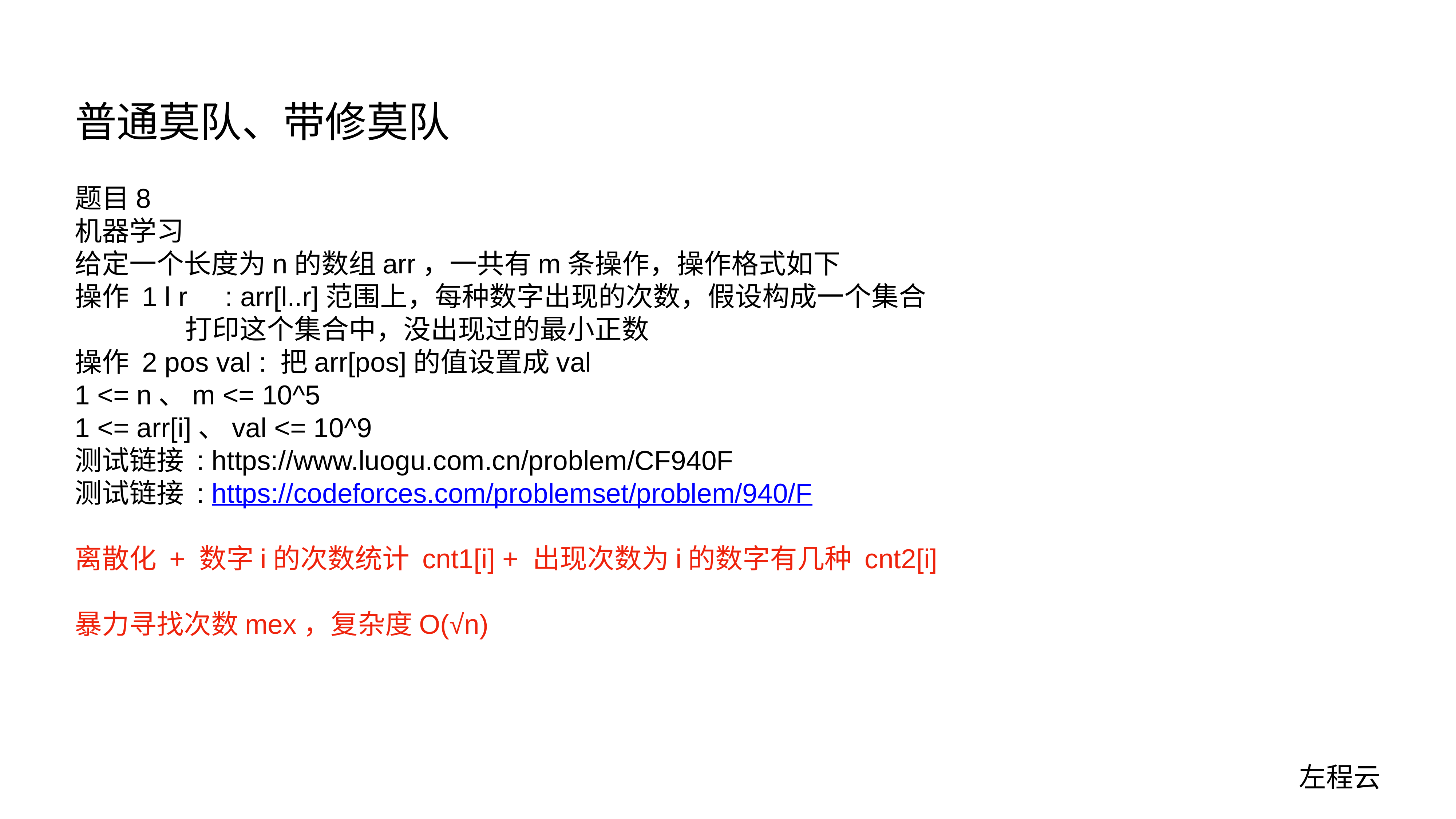

# 普通莫队、带修莫队
题目8
机器学习
给定一个长度为n的数组arr，一共有m条操作，操作格式如下
操作 1 l r     : arr[l..r]范围上，每种数字出现的次数，假设构成一个集合
                 打印这个集合中，没出现过的最小正数
操作 2 pos val : 把arr[pos]的值设置成val
1 <= n、m <= 10^5
1 <= arr[i]、val <= 10^9
测试链接 : https://www.luogu.com.cn/problem/CF940F
测试链接 : https://codeforces.com/problemset/problem/940/F

离散化 + 数字i的次数统计 cnt1[i] + 出现次数为i的数字有几种 cnt2[i]

暴力寻找次数mex，复杂度O(√n)
左程云